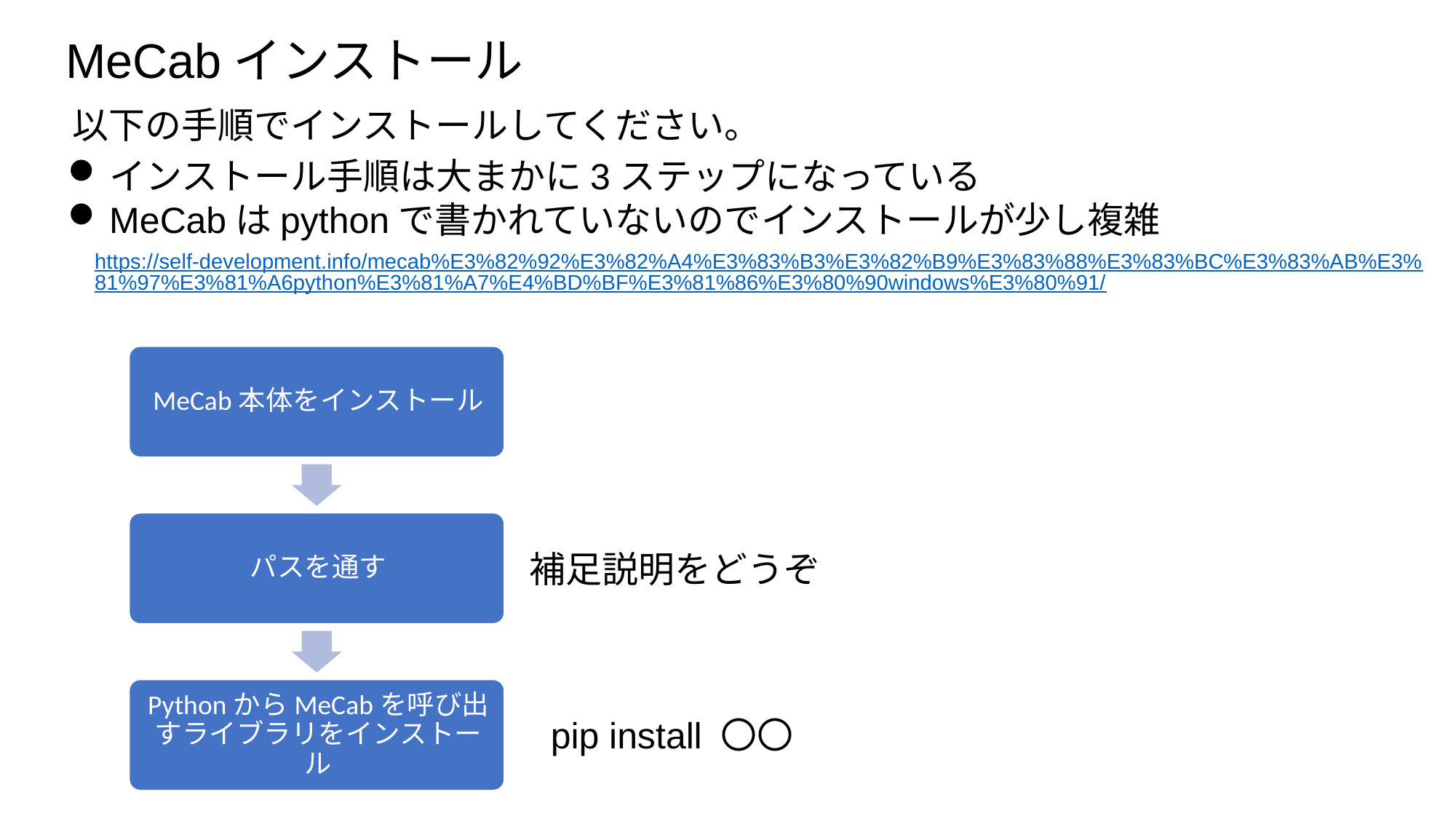

MeCabインストール
以下の手順でインストールしてください。
インストール手順は大まかに3ステップになっている
MeCabはpythonで書かれていないのでインストールが少し複雑
https://self-development.info/mecab%E3%82%92%E3%82%A4%E3%83%B3%E3%82%B9%E3%83%88%E3%83%BC%E3%83%AB%E3%81%97%E3%81%A6python%E3%81%A7%E4%BD%BF%E3%81%86%E3%80%90windows%E3%80%91/

MeCab本体をインストール

パスを通す

PythonからMeCabを呼び出すライブラリをインストール
補足説明をどうぞ
pip install 〇〇